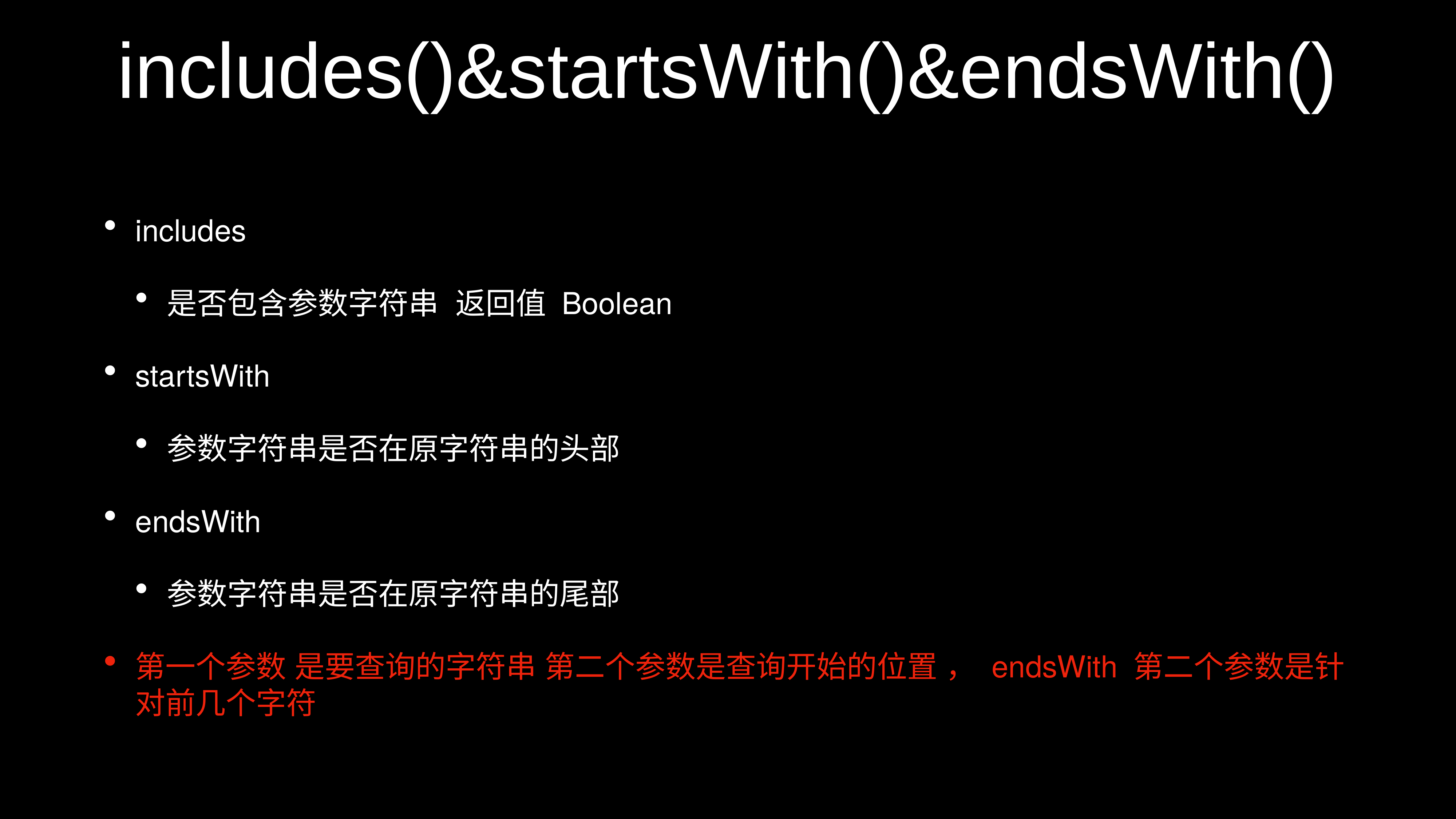

# includes()&startsWith()&endsWith()
includes
是否包含参数字符串  返回值 Boolean
startsWith
参数字符串是否在原字符串的头部
endsWith
参数字符串是否在原字符串的尾部
第一个参数 是要查询的字符串 第二个参数是查询开始的位置 ， endsWith 第二个参数是针对前几个字符